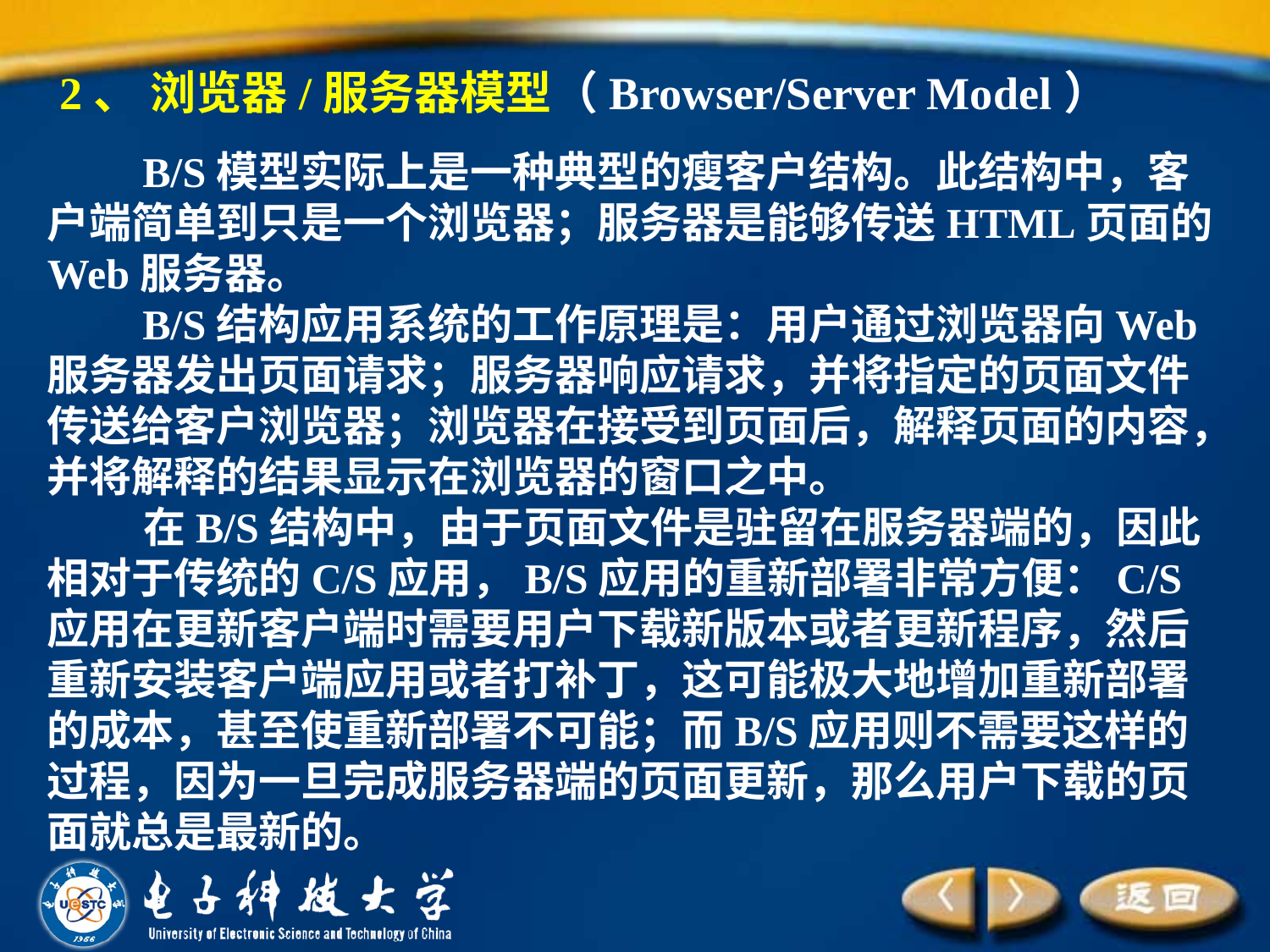

2、 浏览器/服务器模型（Browser/Server Model）
         B/S模型实际上是一种典型的瘦客户结构。此结构中，客户端简单到只是一个浏览器；服务器是能够传送HTML页面的Web服务器。
         B/S结构应用系统的工作原理是：用户通过浏览器向Web服务器发出页面请求；服务器响应请求，并将指定的页面文件传送给客户浏览器；浏览器在接受到页面后，解释页面的内容，并将解释的结果显示在浏览器的窗口之中。
         在B/S结构中，由于页面文件是驻留在服务器端的，因此相对于传统的C/S应用，B/S应用的重新部署非常方便：C/S应用在更新客户端时需要用户下载新版本或者更新程序，然后重新安装客户端应用或者打补丁，这可能极大地增加重新部署的成本，甚至使重新部署不可能；而B/S应用则不需要这样的过程，因为一旦完成服务器端的页面更新，那么用户下载的页面就总是最新的。